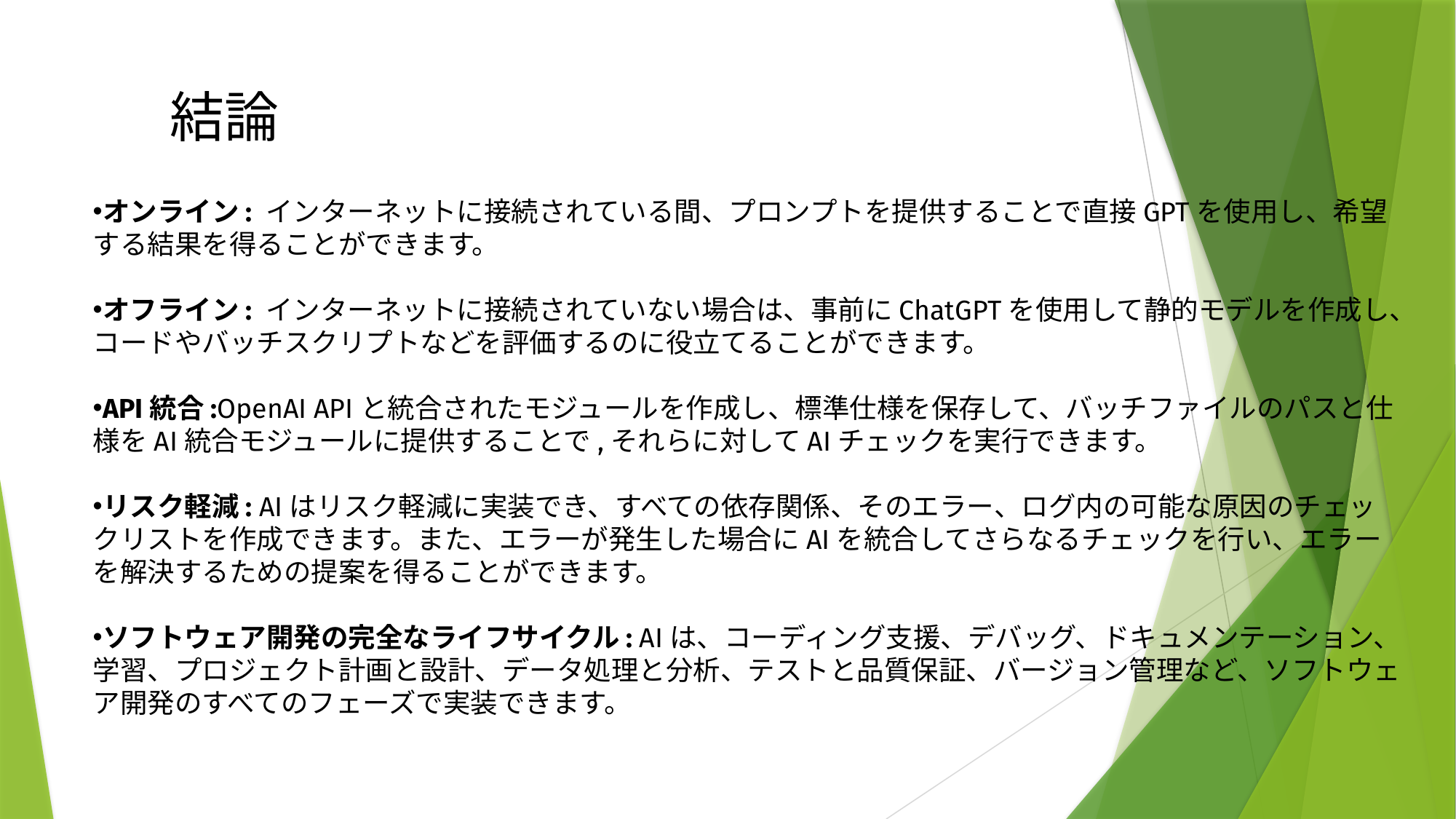

結論
オンライン: インターネットに接続されている間、プロンプトを提供することで直接GPTを使用し、希望する結果を得ることができます。

オフライン: インターネットに接続されていない場合は、事前にChatGPTを使用して静的モデルを作成し、コードやバッチスクリプトなどを評価するのに役立てることができます。

API統合:OpenAI APIと統合されたモジュールを作成し、標準仕様を保存して、バッチファイルのパスと仕様をAI統合モジュールに提供することで,それらに対してAIチェックを実行できます。

リスク軽減: AIはリスク軽減に実装でき、すべての依存関係、そのエラー、ログ内の可能な原因のチェックリストを作成できます。また、エラーが発生した場合にAIを統合してさらなるチェックを行い、エラーを解決するための提案を得ることができます。

ソフトウェア開発の完全なライフサイクル: AIは、コーディング支援、デバッグ、ドキュメンテーション、学習、プロジェクト計画と設計、データ処理と分析、テストと品質保証、バージョン管理など、ソフトウェア開発のすべてのフェーズで実装できます。